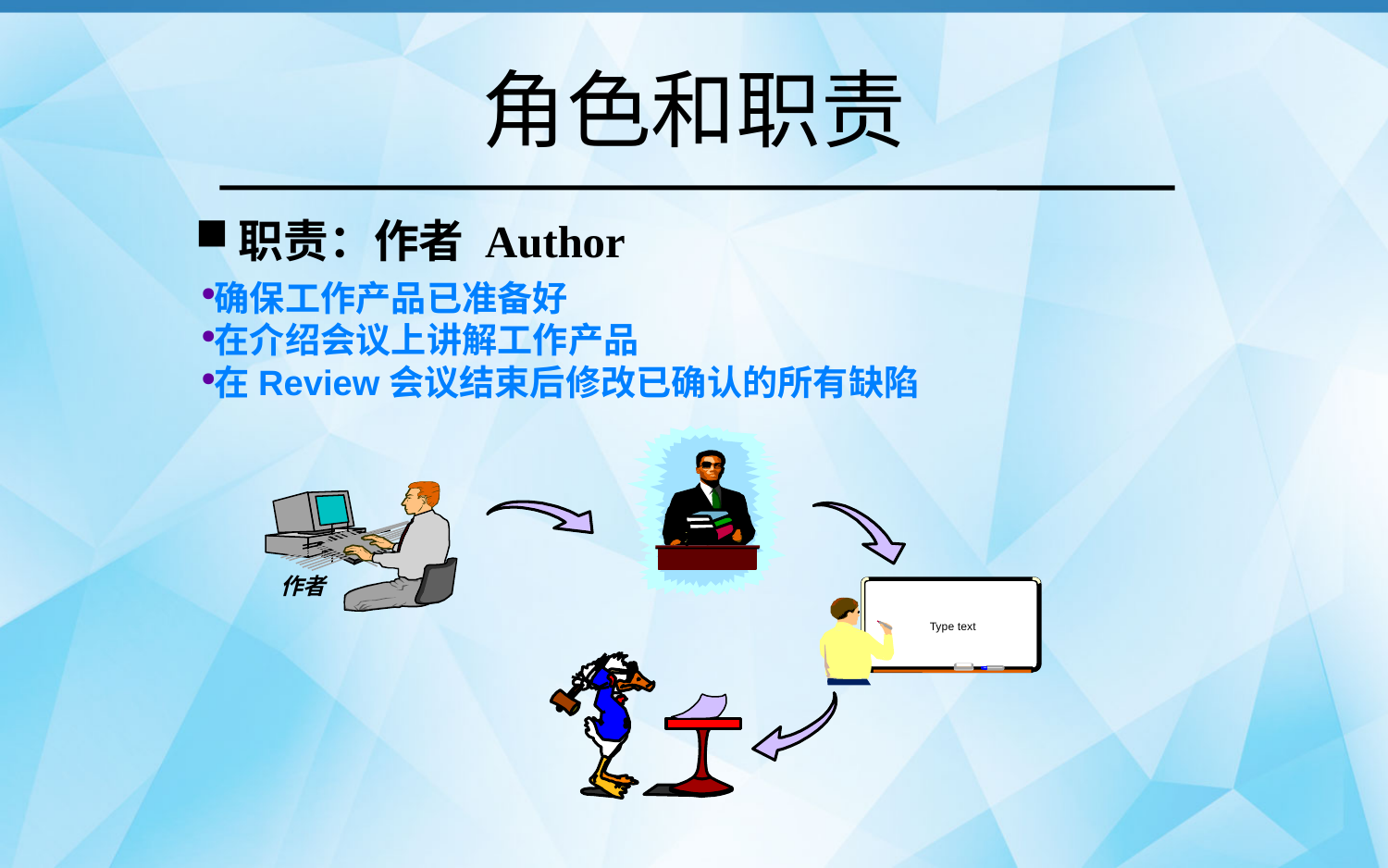

# 角色和职责

职责：作者 Author

确保工作产品已准备好
在介绍会议上讲解工作产品
在Review会议结束后修改已确认的所有缺陷

作者

Type text